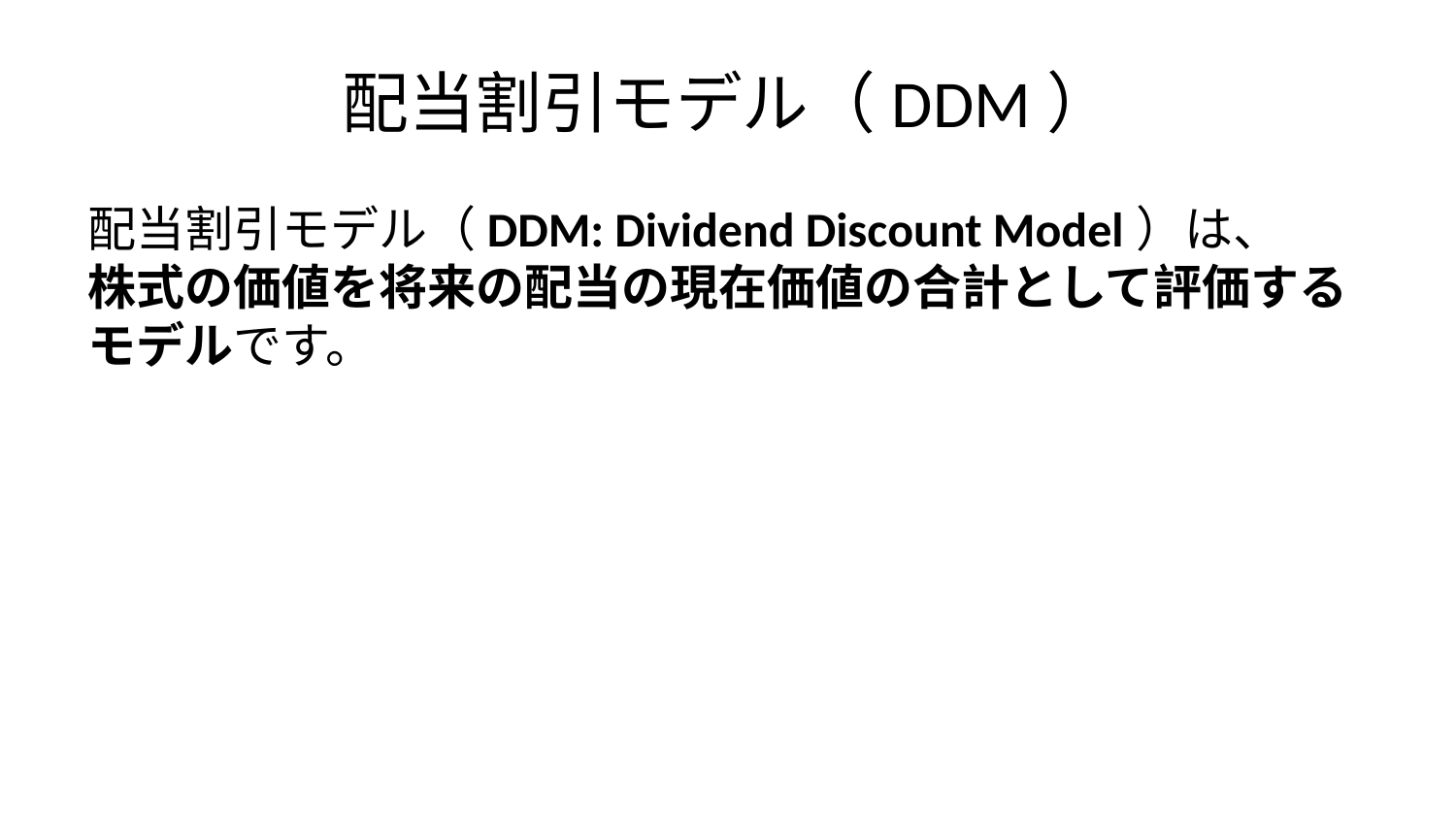

# 配当割引モデル（DDM）
配当割引モデル（DDM: Dividend Discount Model）は、
株式の価値を将来の配当の現在価値の合計として評価するモデルです。